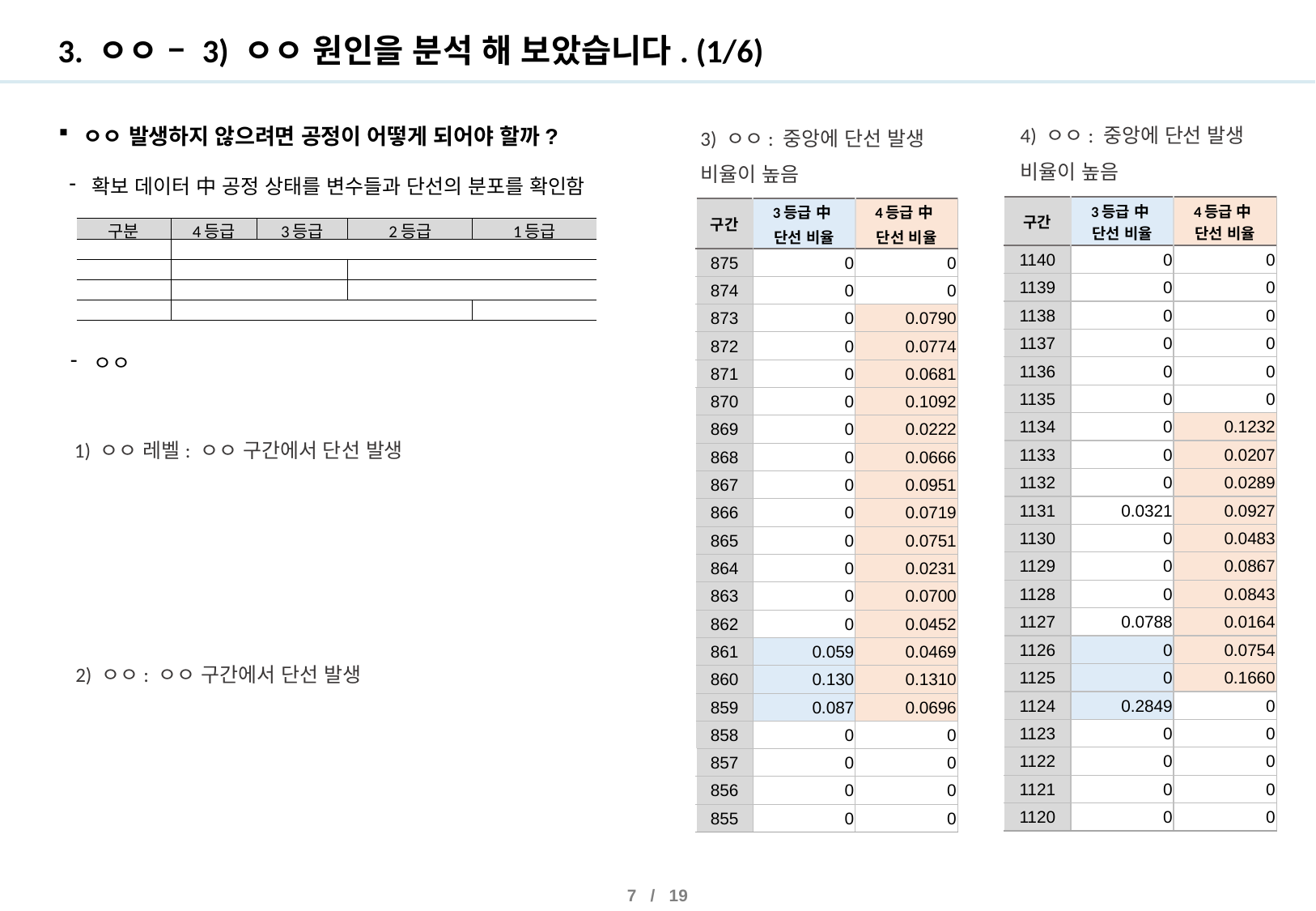

# 3. ㅇㅇ – 3) ㅇㅇ 원인을 분석 해 보았습니다. (1/6)
4) ㅇㅇ: 중앙에 단선 발생 비율이 높음
3) ㅇㅇ: 중앙에 단선 발생 비율이 높음
ㅇㅇ 발생하지 않으려면 공정이 어떻게 되어야 할까?
확보 데이터 中 공정 상태를 변수들과 단선의 분포를 확인함
| 구간 | 3등급 中 단선 비율 | 4등급 中 단선 비율 |
| --- | --- | --- |
| 1140 | 0 | 0 |
| 1139 | 0 | 0 |
| 1138 | 0 | 0 |
| 1137 | 0 | 0 |
| 1136 | 0 | 0 |
| 1135 | 0 | 0 |
| 1134 | 0 | 0.1232 |
| 1133 | 0 | 0.0207 |
| 1132 | 0 | 0.0289 |
| 1131 | 0.0321 | 0.0927 |
| 1130 | 0 | 0.0483 |
| 1129 | 0 | 0.0867 |
| 1128 | 0 | 0.0843 |
| 1127 | 0.0788 | 0.0164 |
| 1126 | 0 | 0.0754 |
| 1125 | 0 | 0.1660 |
| 1124 | 0.2849 | 0 |
| 1123 | 0 | 0 |
| 1122 | 0 | 0 |
| 1121 | 0 | 0 |
| 1120 | 0 | 0 |
| 구간 | 3등급 中 | 4등급 中 |
| --- | --- | --- |
|  | 단선 비율 | 단선 비율 |
| 875 | 0 | 0 |
| 874 | 0 | 0 |
| 873 | 0 | 0.0790 |
| 872 | 0 | 0.0774 |
| 871 | 0 | 0.0681 |
| 870 | 0 | 0.1092 |
| 869 | 0 | 0.0222 |
| 868 | 0 | 0.0666 |
| 867 | 0 | 0.0951 |
| 866 | 0 | 0.0719 |
| 865 | 0 | 0.0751 |
| 864 | 0 | 0.0231 |
| 863 | 0 | 0.0700 |
| 862 | 0 | 0.0452 |
| 861 | 0.059 | 0.0469 |
| 860 | 0.130 | 0.1310 |
| 859 | 0.087 | 0.0696 |
| 858 | 0 | 0 |
| 857 | 0 | 0 |
| 856 | 0 | 0 |
| 855 | 0 | 0 |
| 구분 | 4등급 | 3등급 | 2등급 | 1등급 |
| --- | --- | --- | --- | --- |
|  |  |  |  |  |
|  |  |  |  |  |
|  |  |  |  |  |
|  |  |  |  |  |
ㅇㅇ
1) ㅇㅇ 레벨: ㅇㅇ 구간에서 단선 발생
2) ㅇㅇ: ㅇㅇ 구간에서 단선 발생